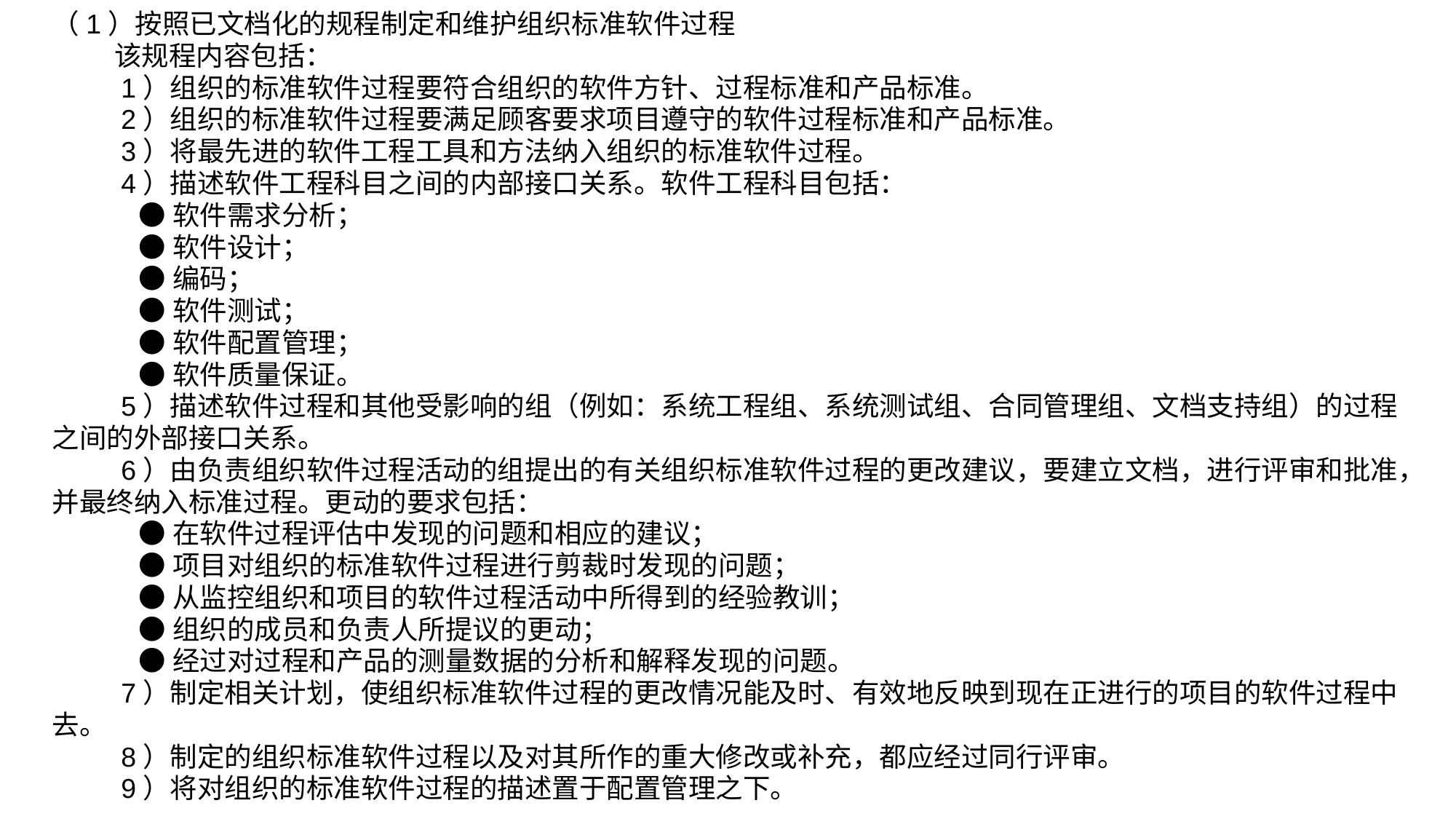

（1）按照已文档化的规程制定和维护组织标准软件过程
         该规程内容包括：
         1）组织的标准软件过程要符合组织的软件方针、过程标准和产品标准。
         2）组织的标准软件过程要满足顾客要求项目遵守的软件过程标准和产品标准。
         3）将最先进的软件工程工具和方法纳入组织的标准软件过程。
         4）描述软件工程科目之间的内部接口关系。软件工程科目包括：
              ●软件需求分析；
              ●软件设计；
              ●编码；
              ●软件测试；
              ●软件配置管理；
              ●软件质量保证。
         5）描述软件过程和其他受影响的组（例如：系统工程组、系统测试组、合同管理组、文档支持组）的过程之间的外部接口关系。
         6）由负责组织软件过程活动的组提出的有关组织标准软件过程的更改建议，要建立文档，进行评审和批准，并最终纳入标准过程。更动的要求包括：
              ●在软件过程评估中发现的问题和相应的建议；
              ●项目对组织的标准软件过程进行剪裁时发现的问题；
              ●从监控组织和项目的软件过程活动中所得到的经验教训；
              ●组织的成员和负责人所提议的更动；
              ●经过对过程和产品的测量数据的分析和解释发现的问题。
         7）制定相关计划，使组织标准软件过程的更改情况能及时、有效地反映到现在正进行的项目的软件过程中去。
         8）制定的组织标准软件过程以及对其所作的重大修改或补充，都应经过同行评审。
         9）将对组织的标准软件过程的描述置于配置管理之下。